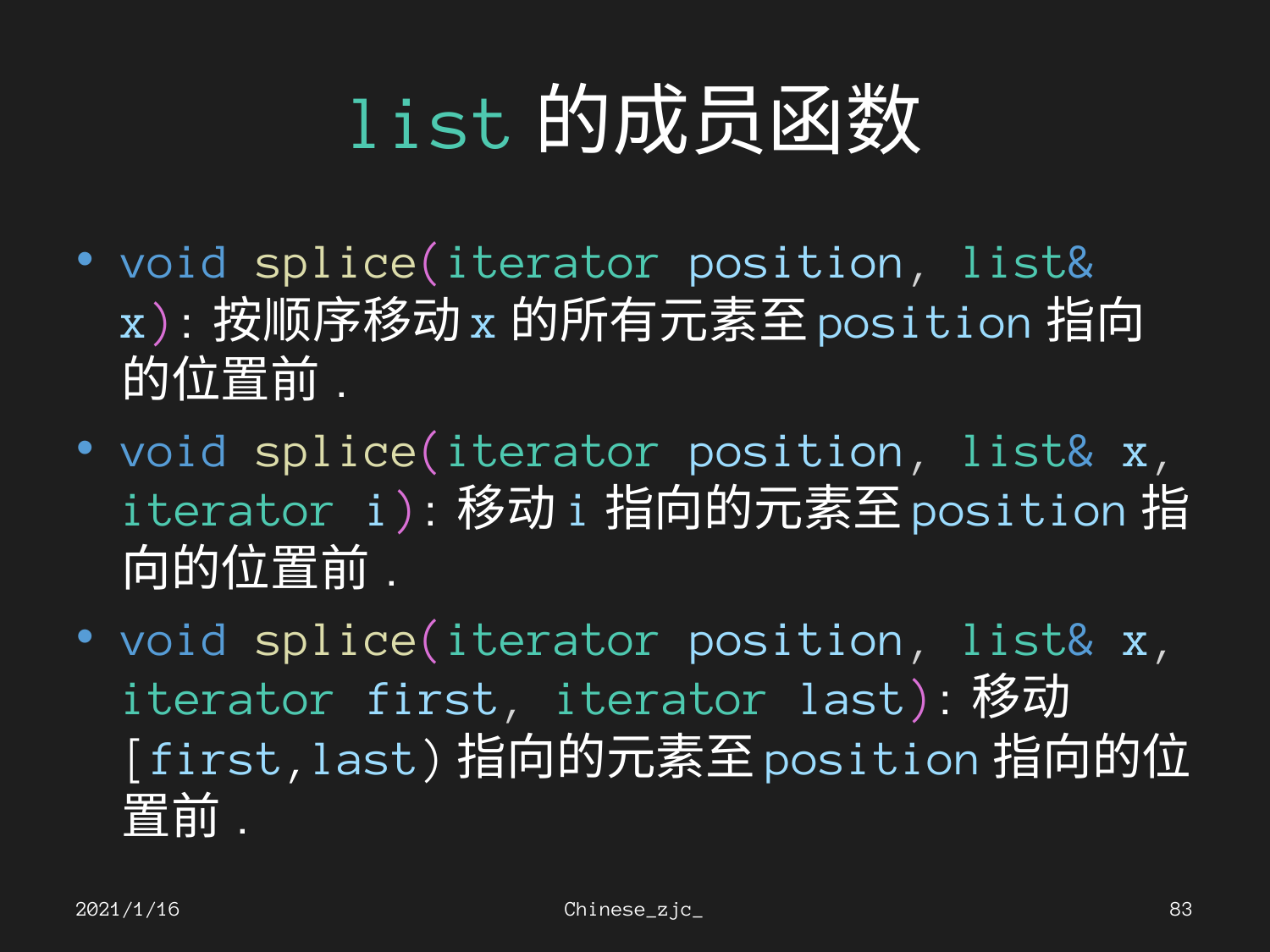

# list的成员函数
void splice(iterator position, list& x):按顺序移动x的所有元素至position指向的位置前.
void splice(iterator position, list& x, iterator i):移动i指向的元素至position指向的位置前.
void splice(iterator position, list& x, iterator first, iterator last):移动[first,last)指向的元素至position指向的位置前.
2021/1/16
Chinese_zjc_
83